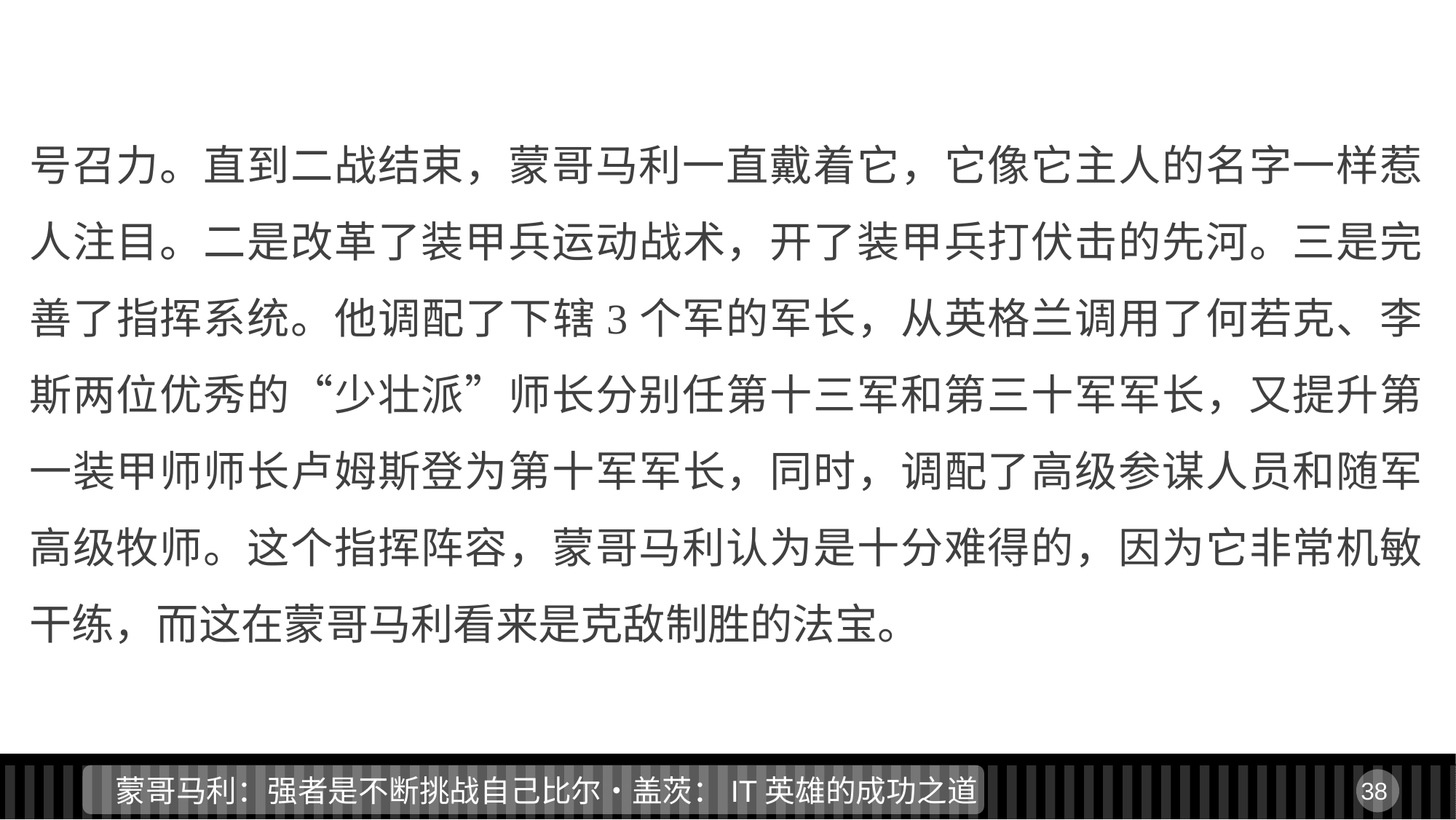

号召力。直到二战结束，蒙哥马利一直戴着它，它像它主人的名字一样惹人注目。二是改革了装甲兵运动战术，开了装甲兵打伏击的先河。三是完善了指挥系统。他调配了下辖3个军的军长，从英格兰调用了何若克、李斯两位优秀的“少壮派”师长分别任第十三军和第三十军军长，又提升第一装甲师师长卢姆斯登为第十军军长，同时，调配了高级参谋人员和随军高级牧师。这个指挥阵容，蒙哥马利认为是十分难得的，因为它非常机敏干练，而这在蒙哥马利看来是克敌制胜的法宝。